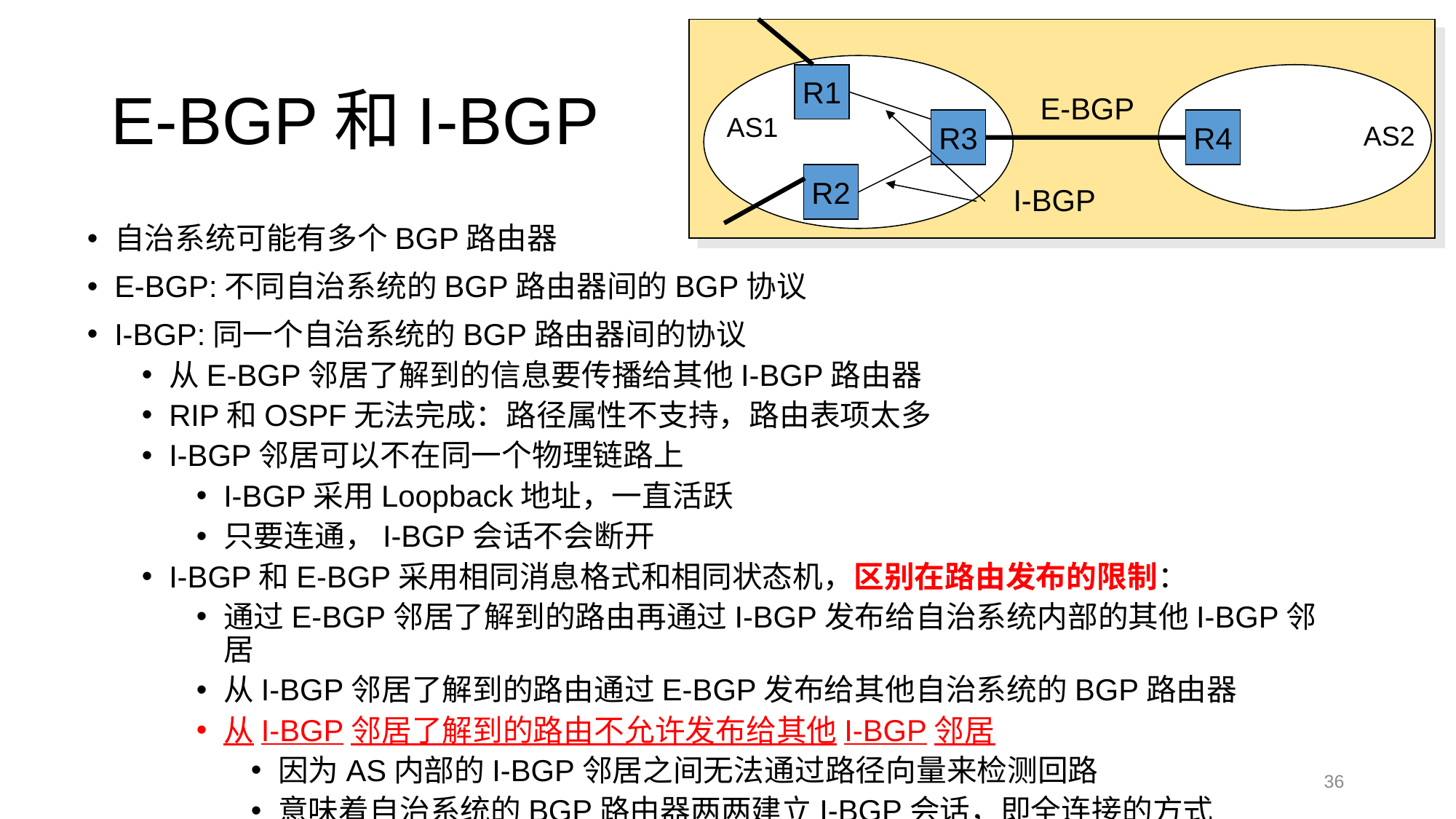

# E-BGP和I-BGP

R1

E-BGP

AS1

R3
R4
AS2

R2
I-BGP

自治系统可能有多个BGP路由器
E-BGP:不同自治系统的BGP路由器间的BGP协议
I-BGP:同一个自治系统的BGP路由器间的协议
从E-BGP邻居了解到的信息要传播给其他I-BGP路由器
RIP和OSPF无法完成：路径属性不支持，路由表项太多
I-BGP邻居可以不在同一个物理链路上
I-BGP采用Loopback地址，一直活跃
只要连通，I-BGP会话不会断开
I-BGP和E-BGP采用相同消息格式和相同状态机，区别在路由发布的限制：
通过E-BGP邻居了解到的路由再通过I-BGP发布给自治系统内部的其他I-BGP邻居
从I-BGP邻居了解到的路由通过E-BGP发布给其他自治系统的BGP路由器
从I-BGP邻居了解到的路由不允许发布给其他I-BGP邻居
因为AS内部的I-BGP邻居之间无法通过路径向量来检测回路
意味着自治系统的BGP路由器两两建立I-BGP会话，即全连接的方式

36